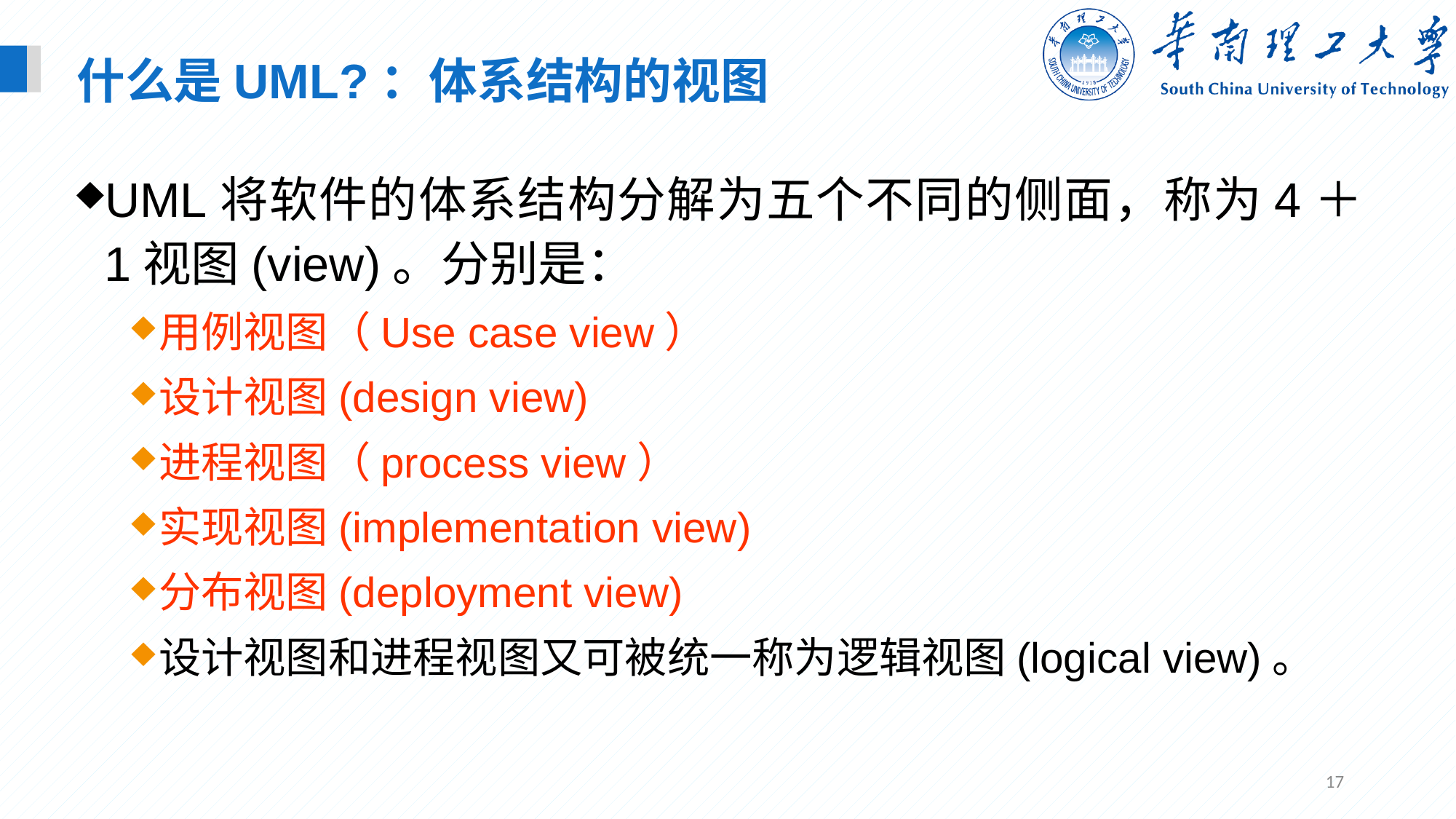

什么是UML?：体系结构的视图
UML将软件的体系结构分解为五个不同的侧面，称为4＋1视图(view)。分别是：
用例视图（Use case view）
设计视图(design view)
进程视图（process view）
实现视图(implementation view)
分布视图(deployment view)
设计视图和进程视图又可被统一称为逻辑视图(logical view)。
17